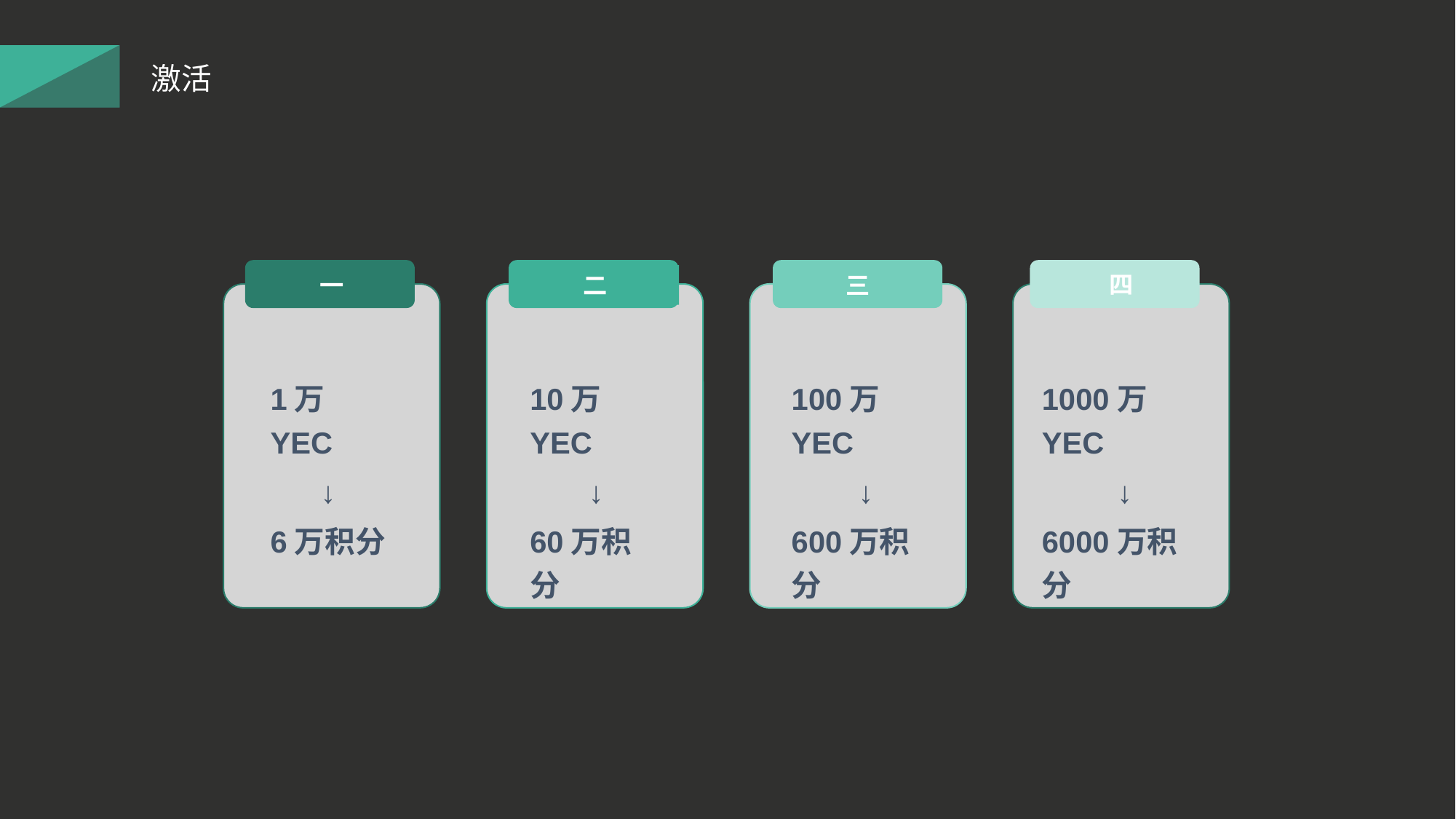

激活

四
一
二
三

1万YEC
      ↓
6万积分
10万YEC
       ↓
60万积分
100万YEC
        ↓
600万积分
1000万YEC
         ↓
6000万积分